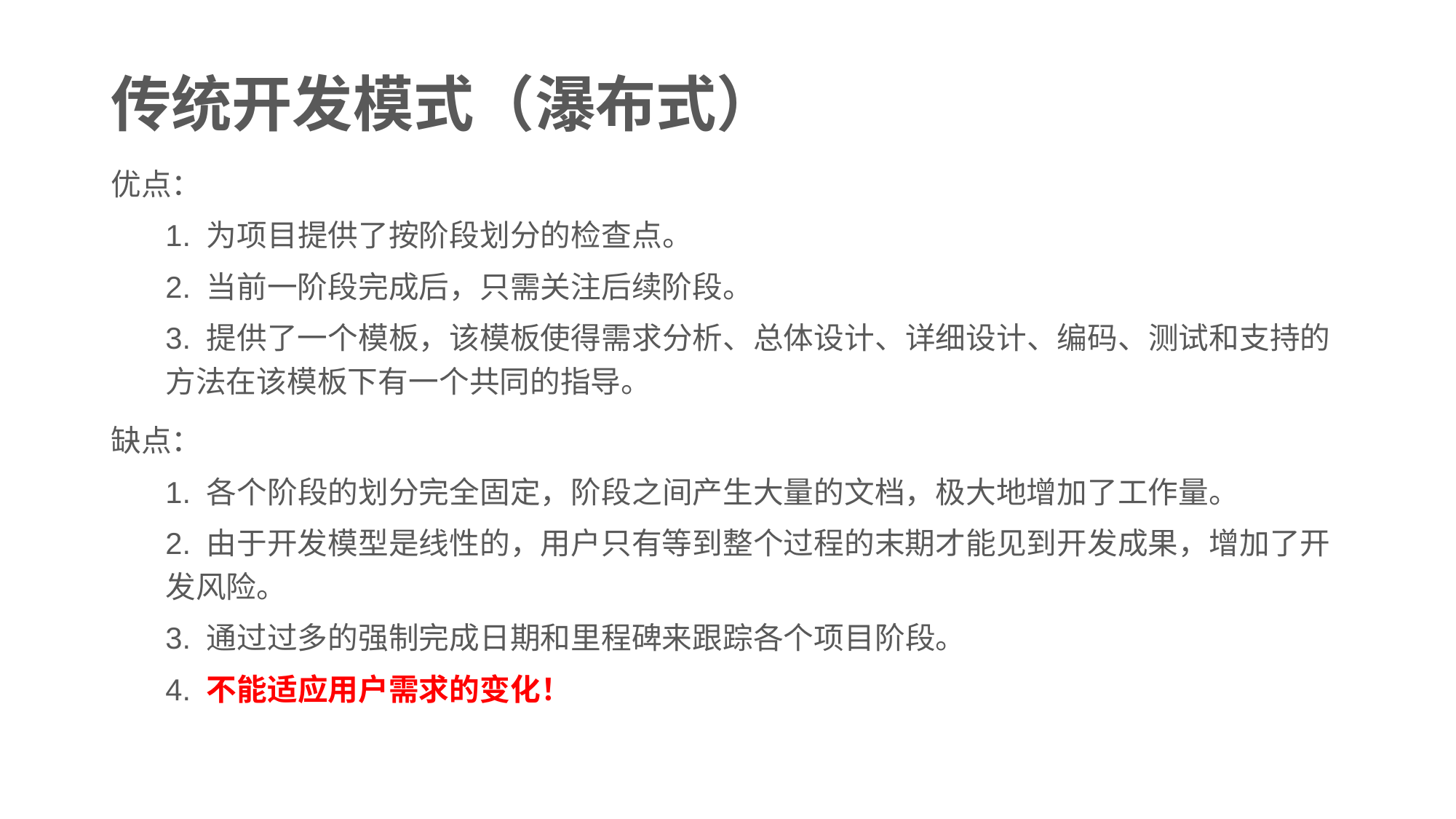

# 传统开发模式（瀑布式）
优点：
1. 为项目提供了按阶段划分的检查点。
2. 当前一阶段完成后，只需关注后续阶段。
3. 提供了一个模板，该模板使得需求分析、总体设计、详细设计、编码、测试和支持的方法在该模板下有一个共同的指导。
缺点：
1. 各个阶段的划分完全固定，阶段之间产生大量的文档，极大地增加了工作量。
2. 由于开发模型是线性的，用户只有等到整个过程的末期才能见到开发成果，增加了开发风险。
3. 通过过多的强制完成日期和里程碑来跟踪各个项目阶段。
4. 不能适应用户需求的变化！